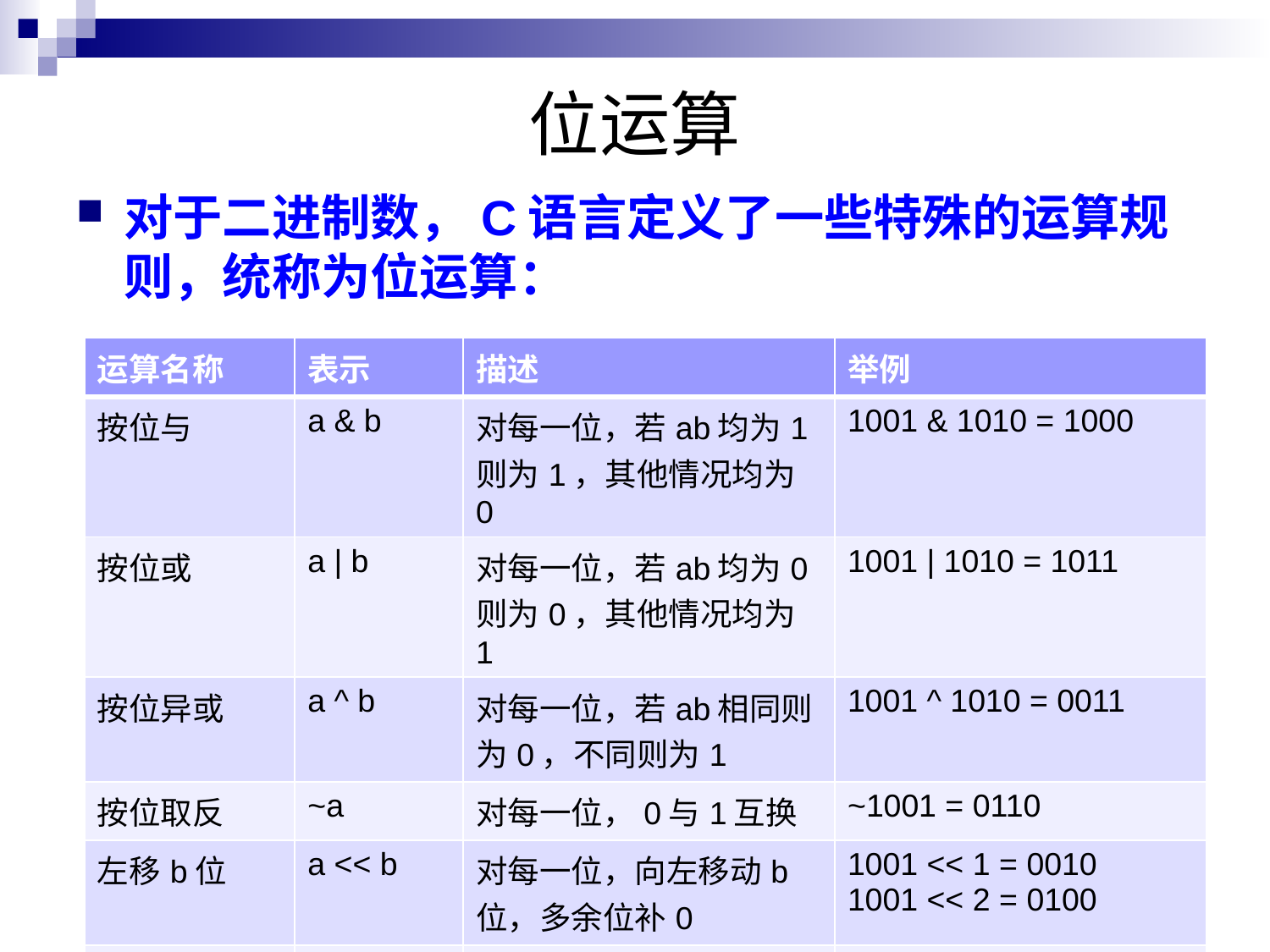

# 位运算
对于二进制数，C语言定义了一些特殊的运算规则，统称为位运算：
| 运算名称 | 表示 | 描述 | 举例 |
| --- | --- | --- | --- |
| 按位与 | a & b | 对每一位，若ab均为1则为1，其他情况均为0 | 1001 & 1010 = 1000 |
| 按位或 | a | b | 对每一位，若ab均为0则为0，其他情况均为1 | 1001 | 1010 = 1011 |
| 按位异或 | a ^ b | 对每一位，若ab相同则为0，不同则为1 | 1001 ^ 1010 = 0011 |
| 按位取反 | ~a | 对每一位，0与1互换 | ~1001 = 0110 |
| 左移b位 | a << b | 对每一位，向左移动b位，多余位补0 | 1001 << 1 = 0010 1001 << 2 = 0100 |
| 右移b位 | a >> b | 对每一位，向右移动b位，多余位补0 | 1001 >> 1 = 0100 1001 >> 2 = 0010 |